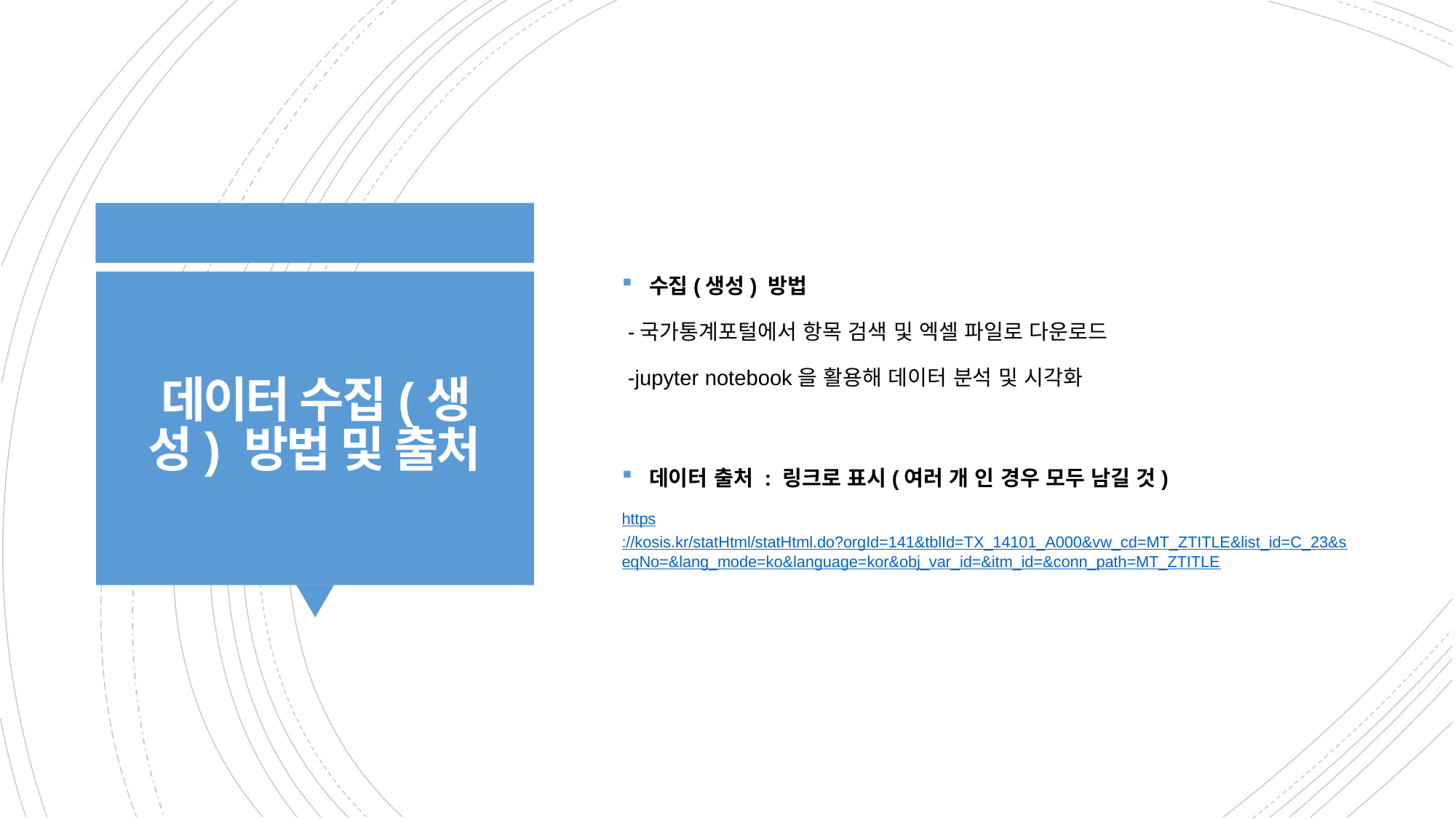

수집(생성) 방법
 -국가통계포털에서 항목 검색 및 엑셀 파일로 다운로드
 -jupyter notebook을 활용해 데이터 분석 및 시각화

데이터 출처 : 링크로 표시(여러 개 인 경우 모두 남길 것)
https://kosis.kr/statHtml/statHtml.do?orgId=141&tblId=TX_14101_A000&vw_cd=MT_ZTITLE&list_id=C_23&seqNo=&lang_mode=ko&language=kor&obj_var_id=&itm_id=&conn_path=MT_ZTITLE
# 데이터 수집(생성) 방법 및 출처